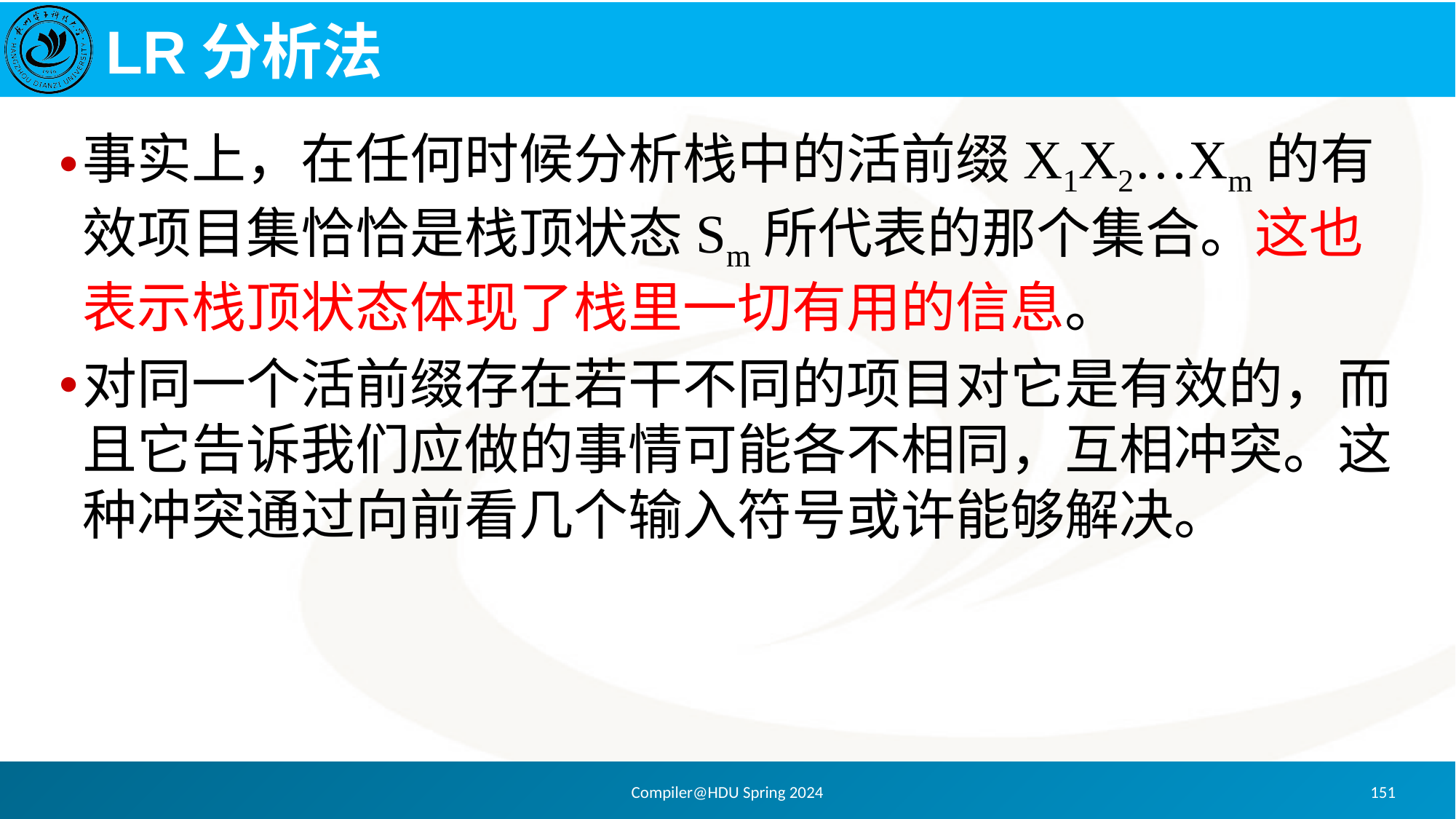

# LR分析法
事实上，在任何时候分析栈中的活前缀X1X2…Xm的有效项目集恰恰是栈顶状态Sm所代表的那个集合。这也表示栈顶状态体现了栈里一切有用的信息。
对同一个活前缀存在若干不同的项目对它是有效的，而且它告诉我们应做的事情可能各不相同，互相冲突。这种冲突通过向前看几个输入符号或许能够解决。
Compiler@HDU Spring 2024
151